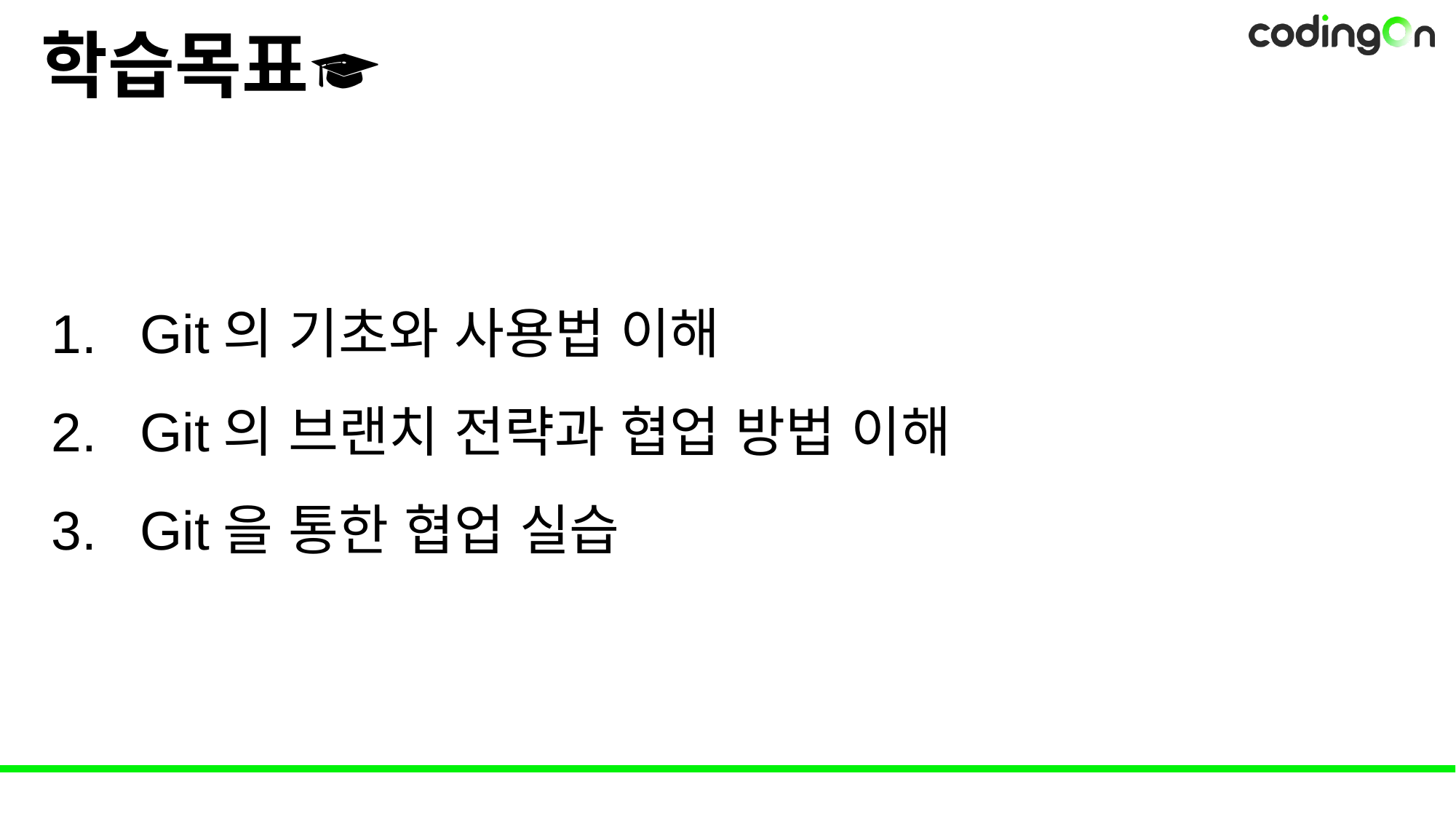

# 학습목표🎓
Git의 기초와 사용법 이해
Git의 브랜치 전략과 협업 방법 이해
Git을 통한 협업 실습